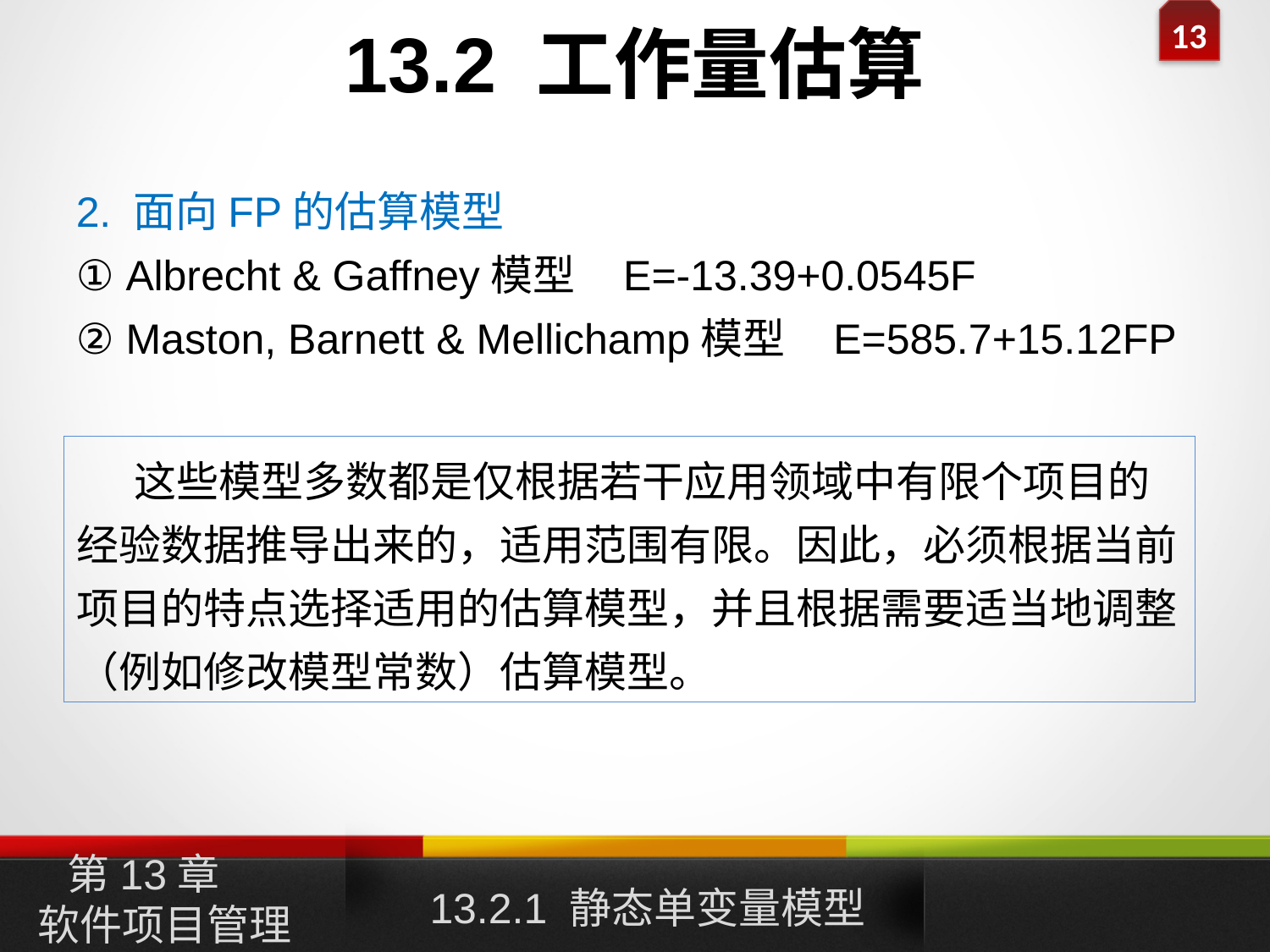

# 13.2 工作量估算
2. 面向FP的估算模型
① Albrecht & Gaffney模型    E=-13.39+0.0545F
② Maston, Barnett & Mellichamp模型    E=585.7+15.12FP
     这些模型多数都是仅根据若干应用领域中有限个项目的经验数据推导出来的，适用范围有限。因此，必须根据当前项目的特点选择适用的估算模型，并且根据需要适当地调整（例如修改模型常数）估算模型。
第13章
软件项目管理
13.2.1 静态单变量模型